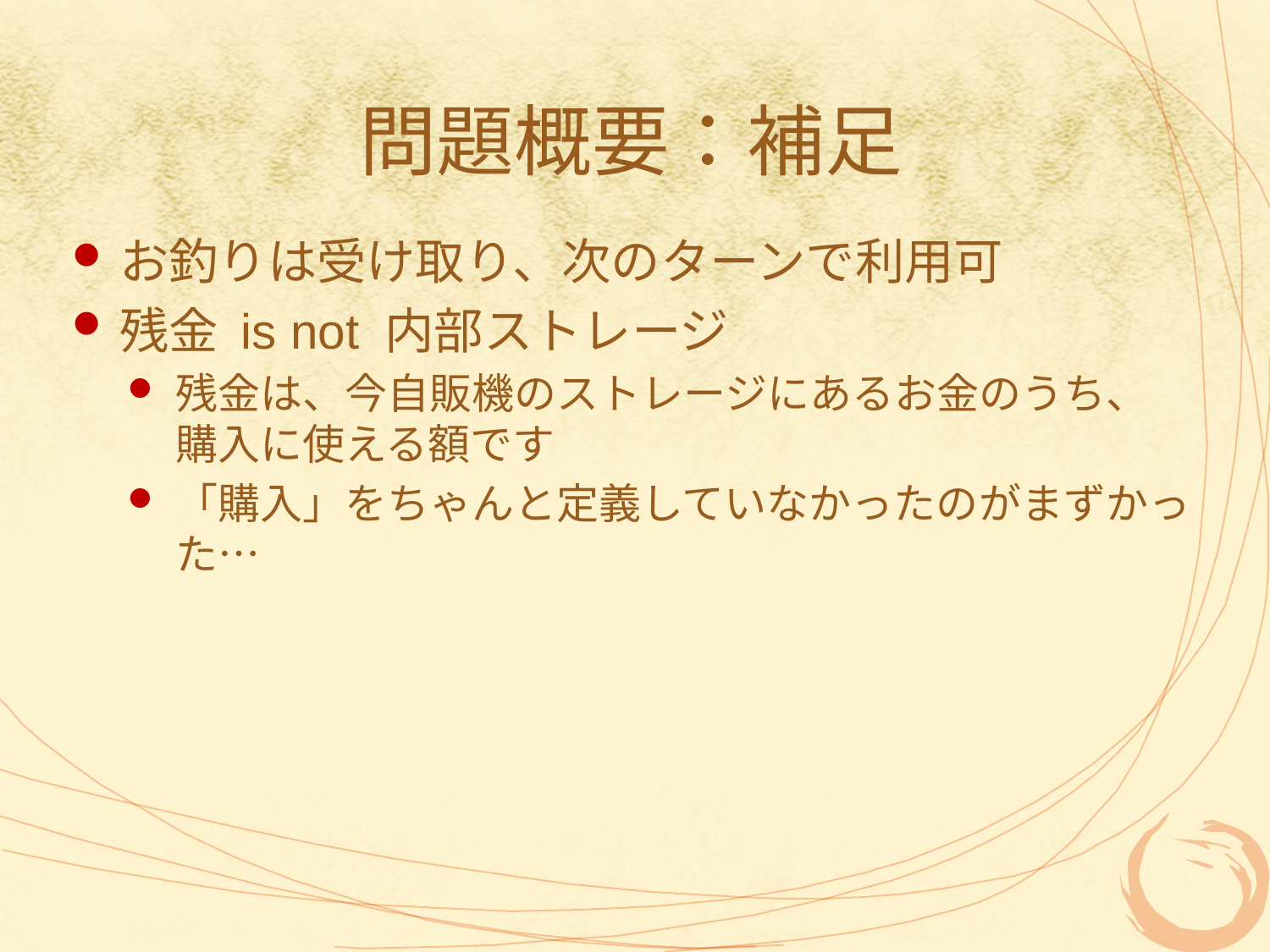

# 問題概要：補足
お釣りは受け取り、次のターンで利用可
残金 is not 内部ストレージ
残金は、今自販機のストレージにあるお金のうち、購入に使える額です
「購入」をちゃんと定義していなかったのがまずかった…